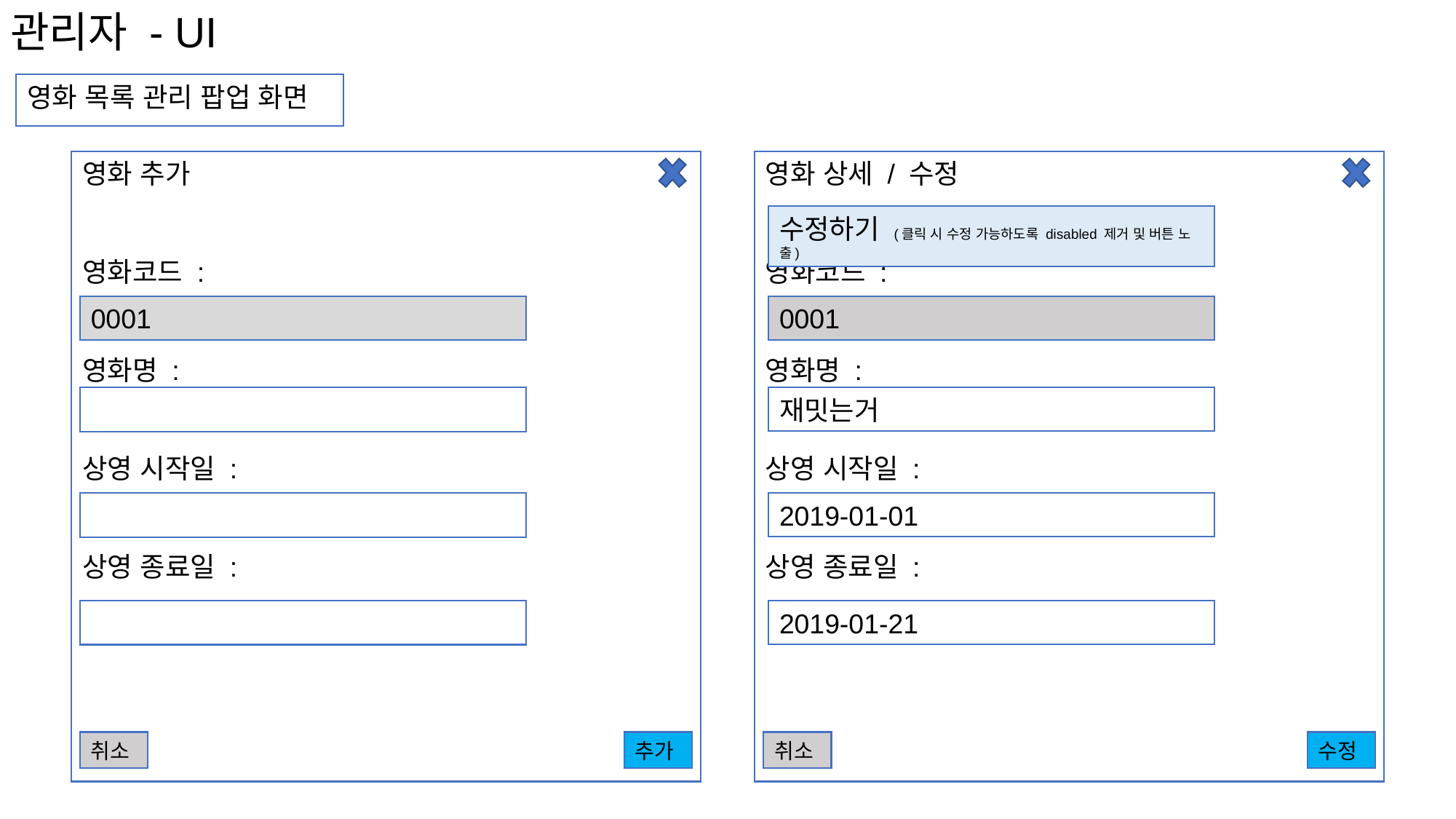

관리자 - UI
영화 목록 관리 팝업 화면
영화 추가

영화코드 :

영화명 :

상영 시작일 :

상영 종료일 :

영화 상세 / 수정

영화코드 :

영화명 :

상영 시작일 :

상영 종료일 :

수정하기 (클릭 시 수정 가능하도록 disabled 제거 및 버튼 노출)
0001
0001

재밋는거

2019-01-01

2019-01-21
취소
취소
추가
수정